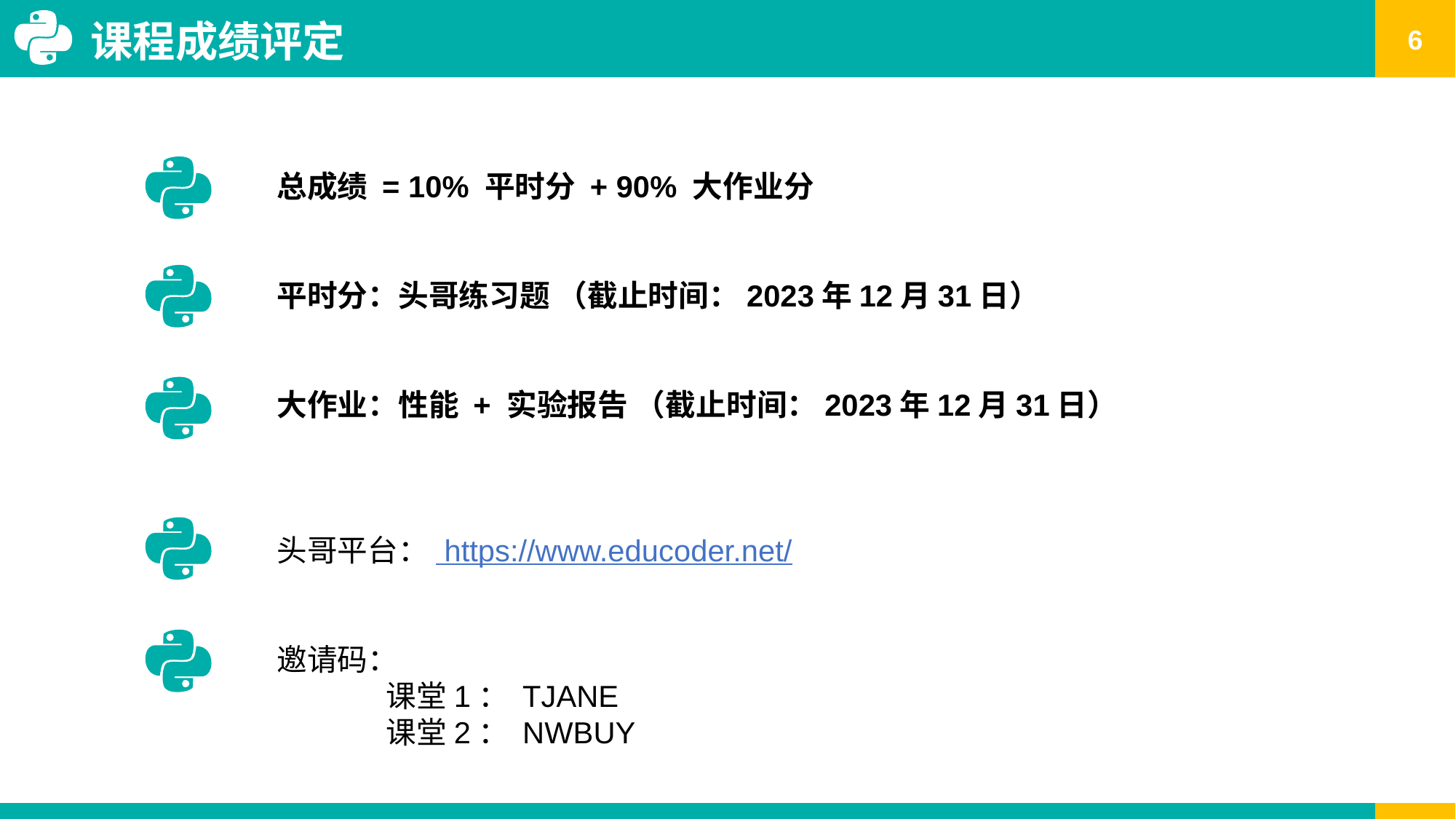

课程成绩评定

总成绩 = 10% 平时分 + 90% 大作业分

平时分：头哥练习题 （截止时间：2023年12月31日）

大作业：性能 + 实验报告 （截止时间：2023年12月31日）

头哥平台： https://www.educoder.net/

邀请码：
	课堂1： TJANE
	课堂2： NWBUY